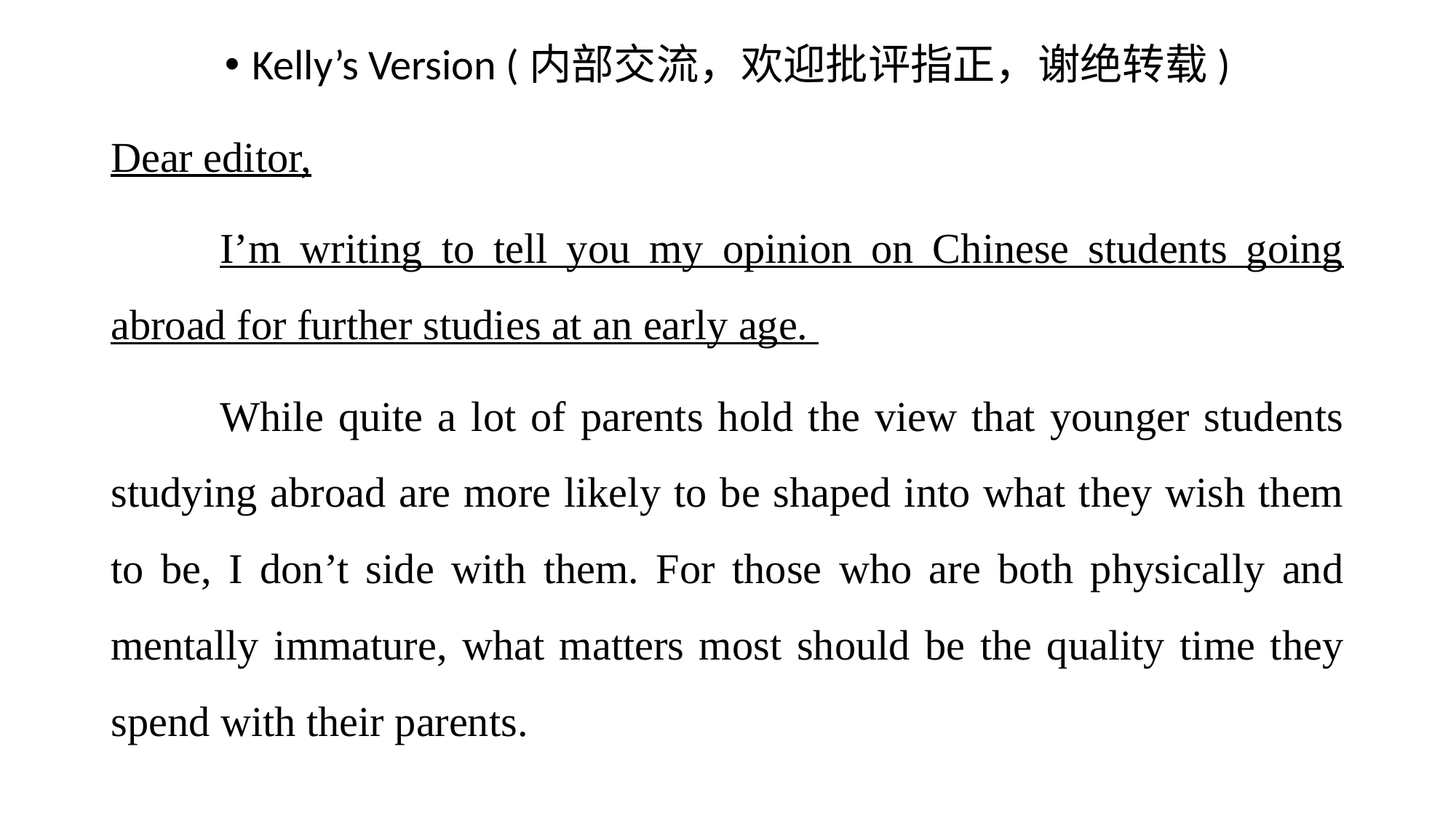

Kelly’s Version (内部交流，欢迎批评指正，谢绝转载)
Dear editor,
	I’m writing to tell you my opinion on Chinese students going abroad for further studies at an early age.
	While quite a lot of parents hold the view that younger students studying abroad are more likely to be shaped into what they wish them to be, I don’t side with them. For those who are both physically and mentally immature, what matters most should be the quality time they spend with their parents.